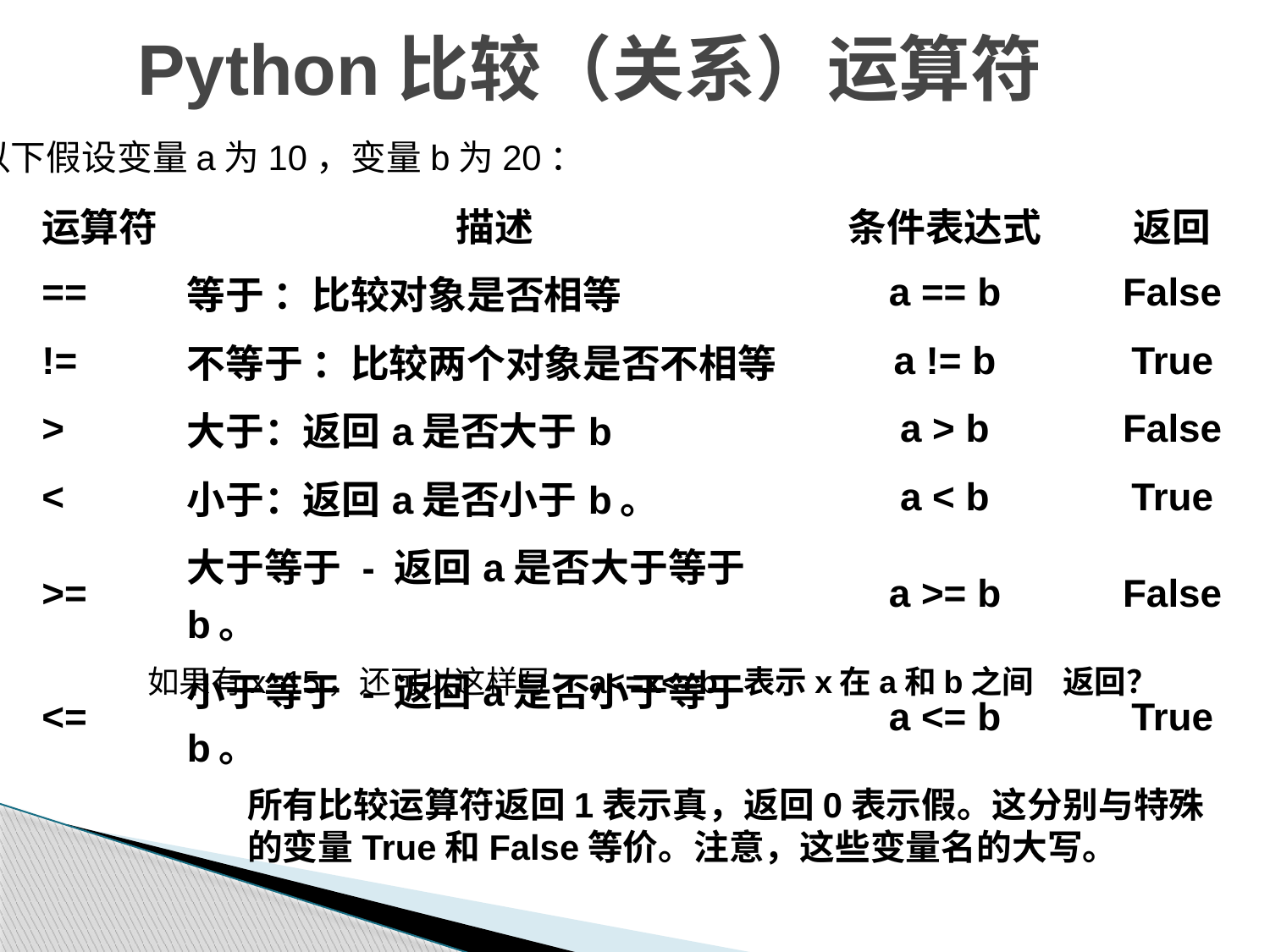

# Python比较（关系）运算符
以下假设变量a为10，变量b为20：
| 运算符 | 描述 | 条件表达式 | 返回 |
| --- | --- | --- | --- |
| == | 等于 ：比较对象是否相等 | a == b | False |
| != | 不等于 ：比较两个对象是否不相等 | a != b | True |
| > | 大于：返回a是否大于b | a > b | False |
| < | 小于：返回a是否小于b。 | a < b | True |
| >= | 大于等于 - 返回a是否大于等于b。 | a >= b | False |
| <= | 小于等于 - 返回a是否小于等于b。 | a <= b | True |
如果有x=15，还可以这样写：a<=x<=b  表示x在a和b之间    返回？

所有比较运算符返回1表示真，返回0表示假。这分别与特殊的变量True和False等价。注意，这些变量名的大写。